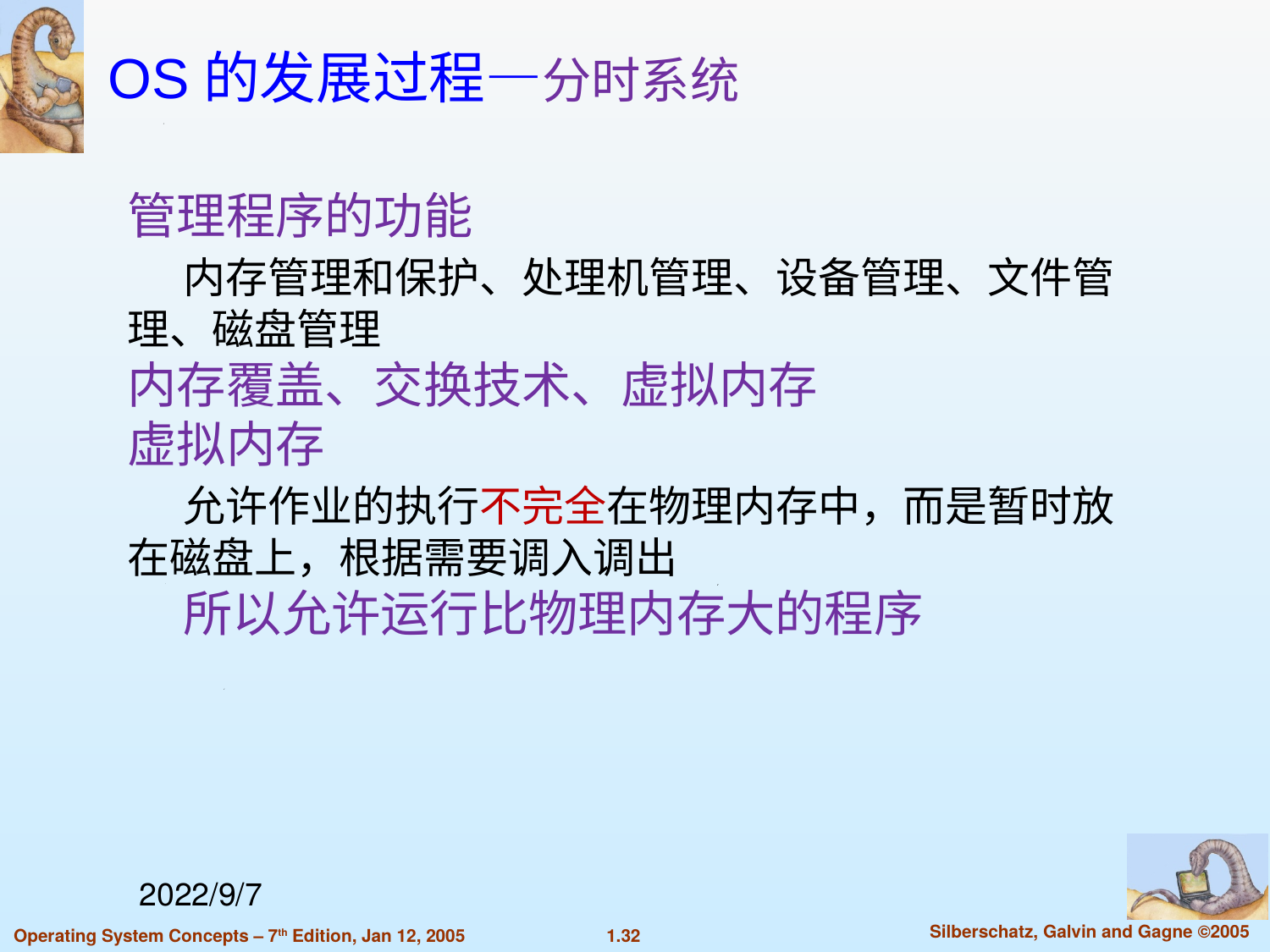

OS的发展过程—分时系统
管理程序的功能
    内存管理和保护、处理机管理、设备管理、文件管理、磁盘管理
内存覆盖、交换技术、虚拟内存
虚拟内存
    允许作业的执行不完全在物理内存中，而是暂时放在磁盘上，根据需要调入调出
    所以允许运行比物理内存大的程序

2022/9/7